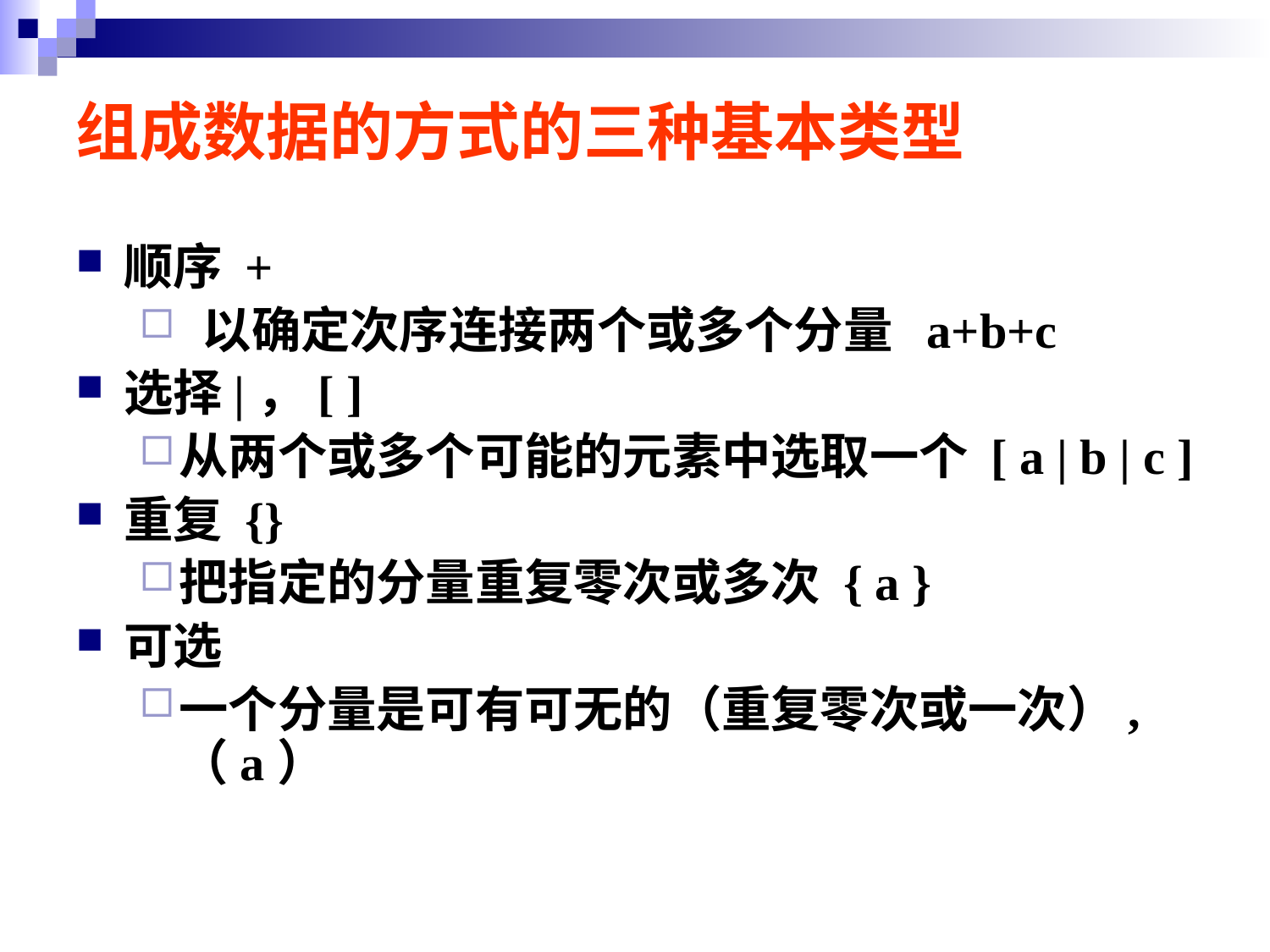

# 组成数据的方式的三种基本类型
顺序 +
 以确定次序连接两个或多个分量  a+b+c
选择|，[ ]
从两个或多个可能的元素中选取一个 [ a | b | c ]
重复 {}
把指定的分量重复零次或多次 { a }
可选
一个分量是可有可无的（重复零次或一次）, （a）